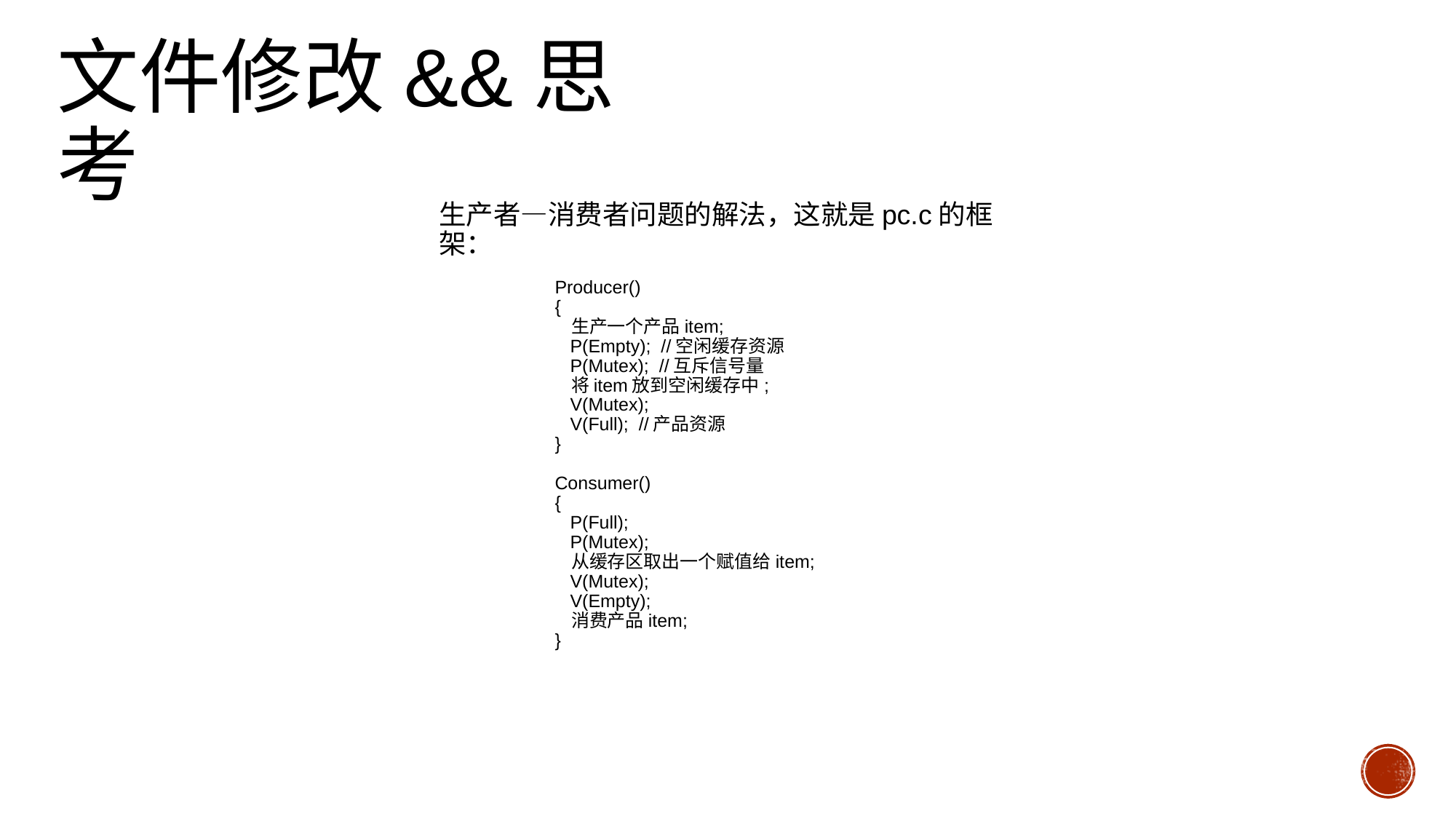

文件修改&&思考
生产者—消费者问题的解法，这就是pc.c的框架：
Producer()
{
   生产一个产品item;
   P(Empty);  //空闲缓存资源
   P(Mutex);  //互斥信号量
   将item放到空闲缓存中;
   V(Mutex);
   V(Full);  //产品资源
}

Consumer()
{
   P(Full);
   P(Mutex);
   从缓存区取出一个赋值给item;
   V(Mutex);
   V(Empty);
   消费产品item;
}